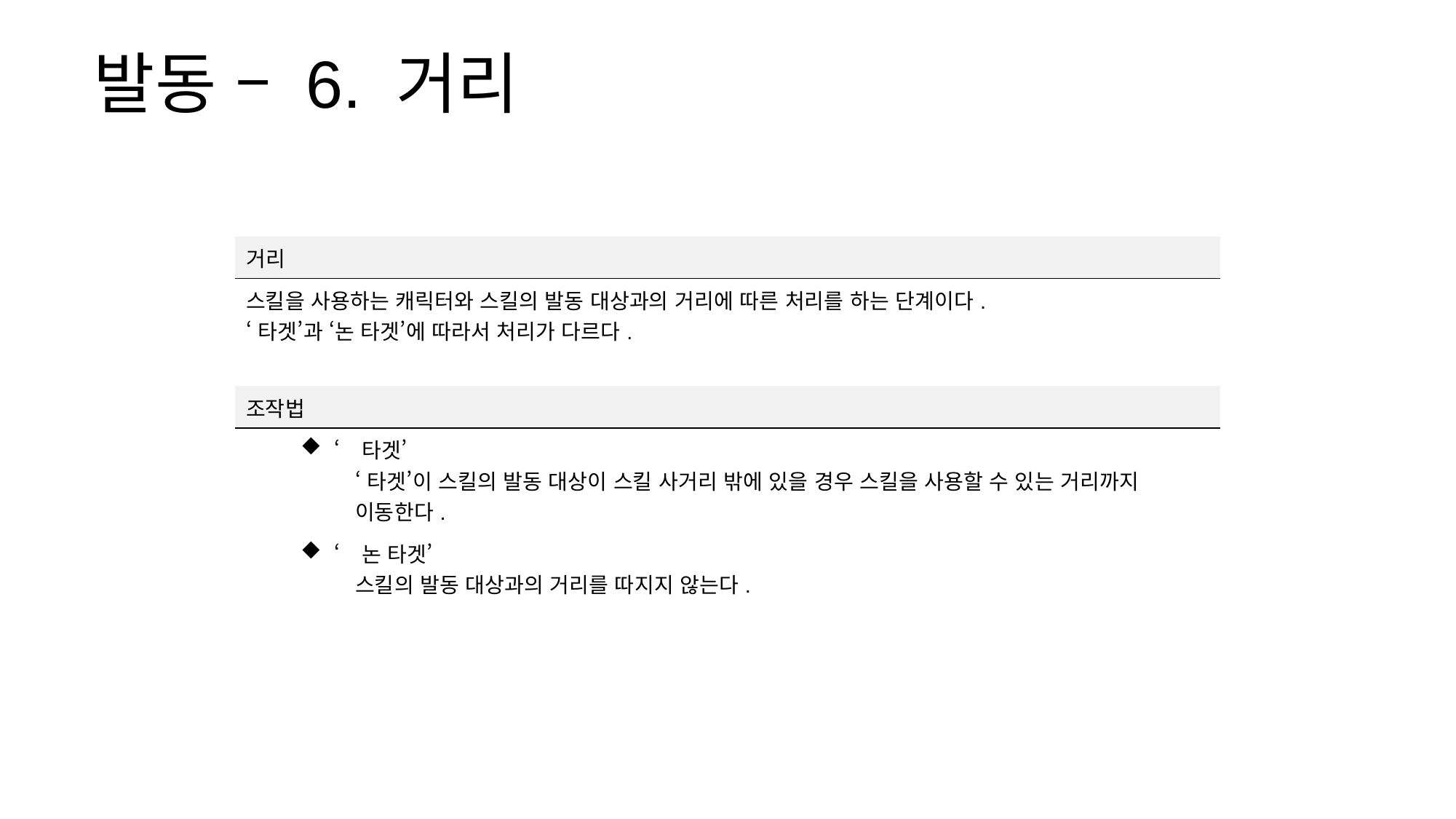

발동 – 6. 거리
| 거리 |
| --- |
| 스킬을 사용하는 캐릭터와 스킬의 발동 대상과의 거리에 따른 처리를 하는 단계이다. ‘타겟’과 ‘논 타겟’에 따라서 처리가 다르다. |
|  |
| 조작법 |
| ‘타겟’ ‘타겟’이 스킬의 발동 대상이 스킬 사거리 밖에 있을 경우 스킬을 사용할 수 있는 거리까지 이동한다. |
| ‘논 타겟’ 스킬의 발동 대상과의 거리를 따지지 않는다. |